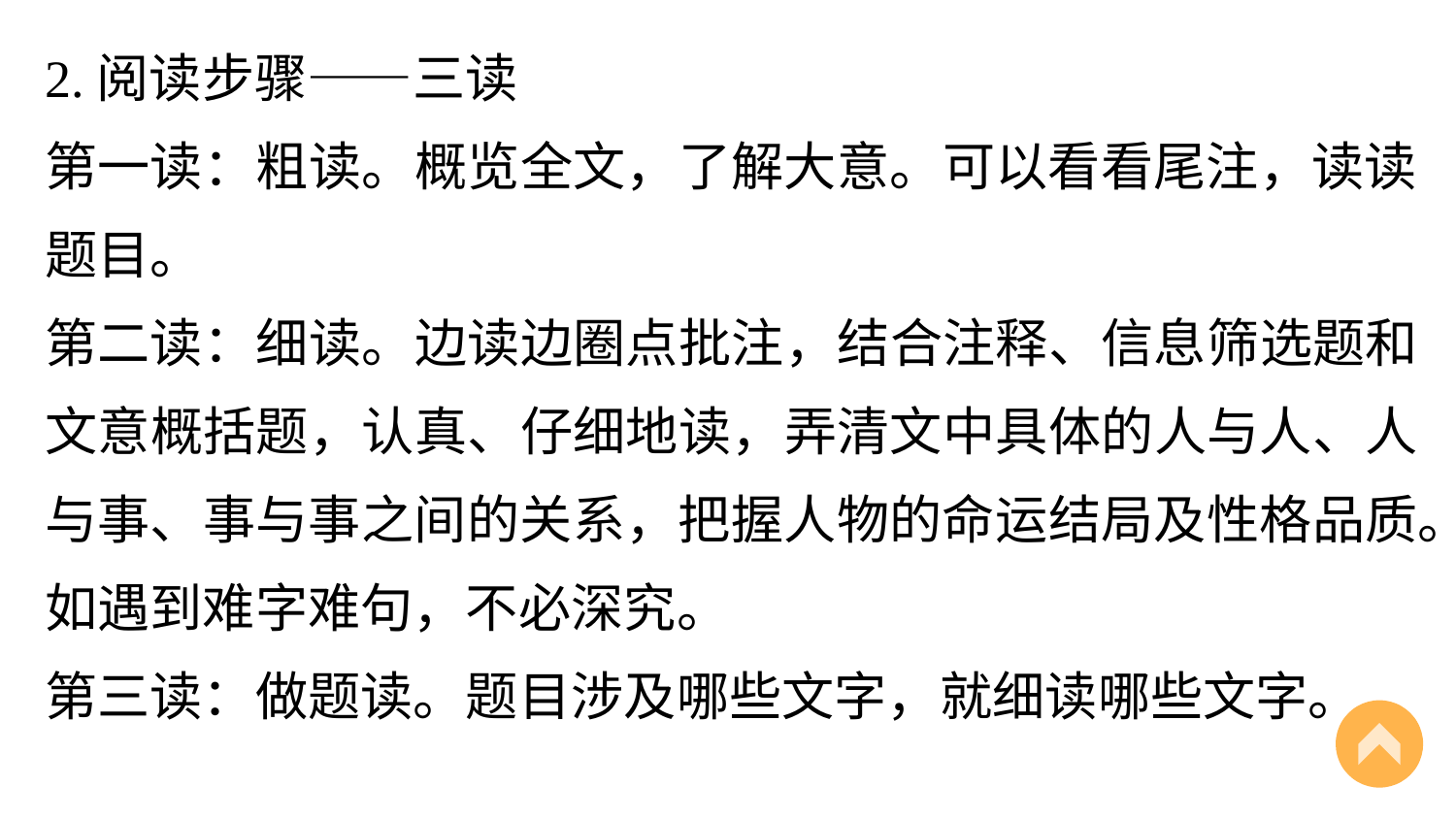

2.阅读步骤——三读
第一读：粗读。概览全文，了解大意。可以看看尾注，读读题目。
第二读：细读。边读边圈点批注，结合注释、信息筛选题和文意概括题，认真、仔细地读，弄清文中具体的人与人、人与事、事与事之间的关系，把握人物的命运结局及性格品质。如遇到难字难句，不必深究。
第三读：做题读。题目涉及哪些文字，就细读哪些文字。